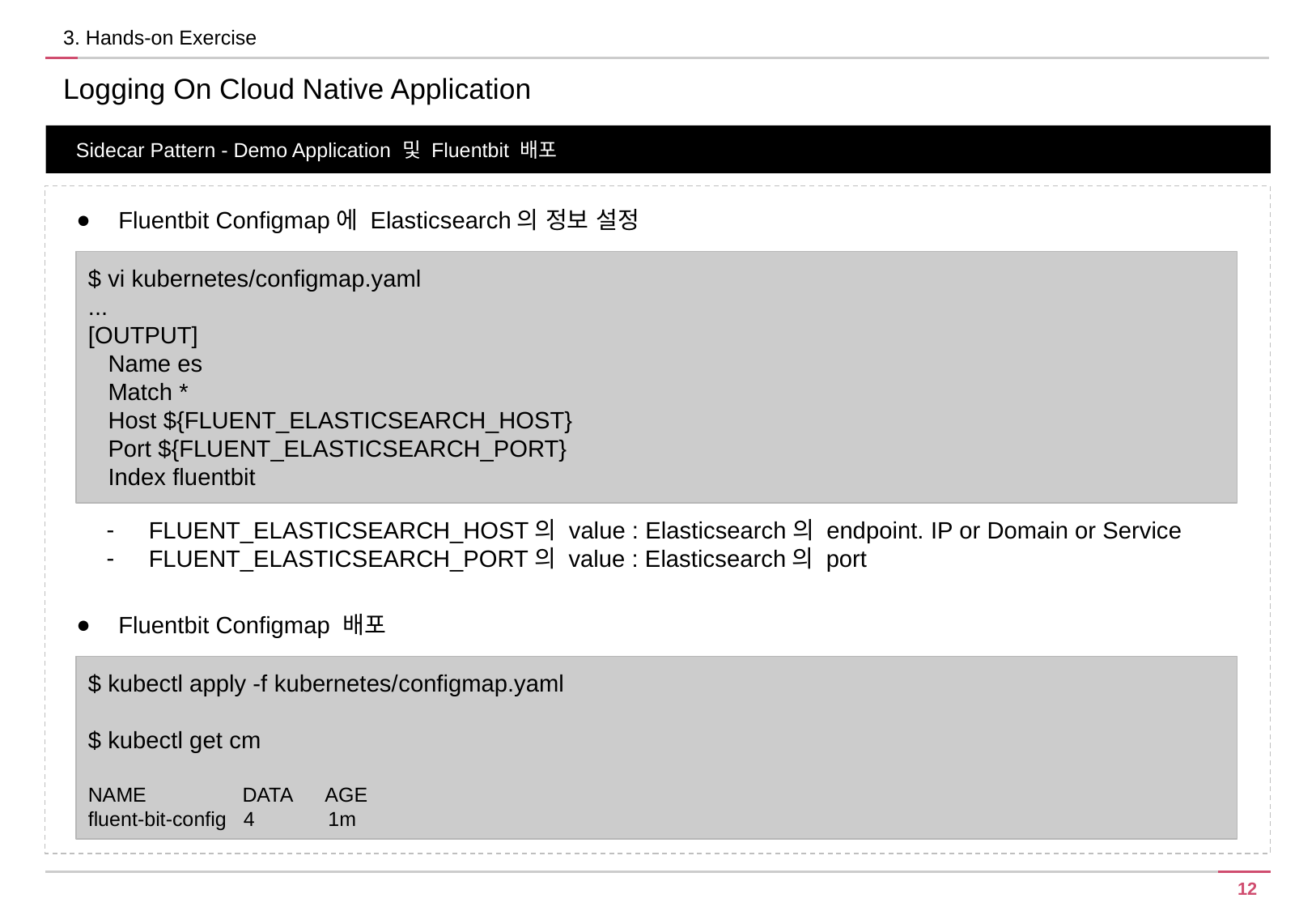

3. Hands-on Exercise
Logging On Cloud Native Application
Sidecar Pattern - Demo Application 및 Fluentbit 배포
Fluentbit Configmap에 Elasticsearch의 정보 설정
$ vi kubernetes/configmap.yaml
...
[OUTPUT]
   Name es
   Match *
   Host ${FLUENT_ELASTICSEARCH_HOST}
   Port ${FLUENT_ELASTICSEARCH_PORT}
   Index fluentbit
FLUENT_ELASTICSEARCH_HOST의 value : Elasticsearch의 endpoint. IP or Domain or Service
FLUENT_ELASTICSEARCH_PORT의 value : Elasticsearch의 port
Fluentbit Configmap 배포
$ kubectl apply -f kubernetes/configmap.yaml

$ kubectl get cm
NAME                 DATA      AGE
fluent-bit-config   4             1m